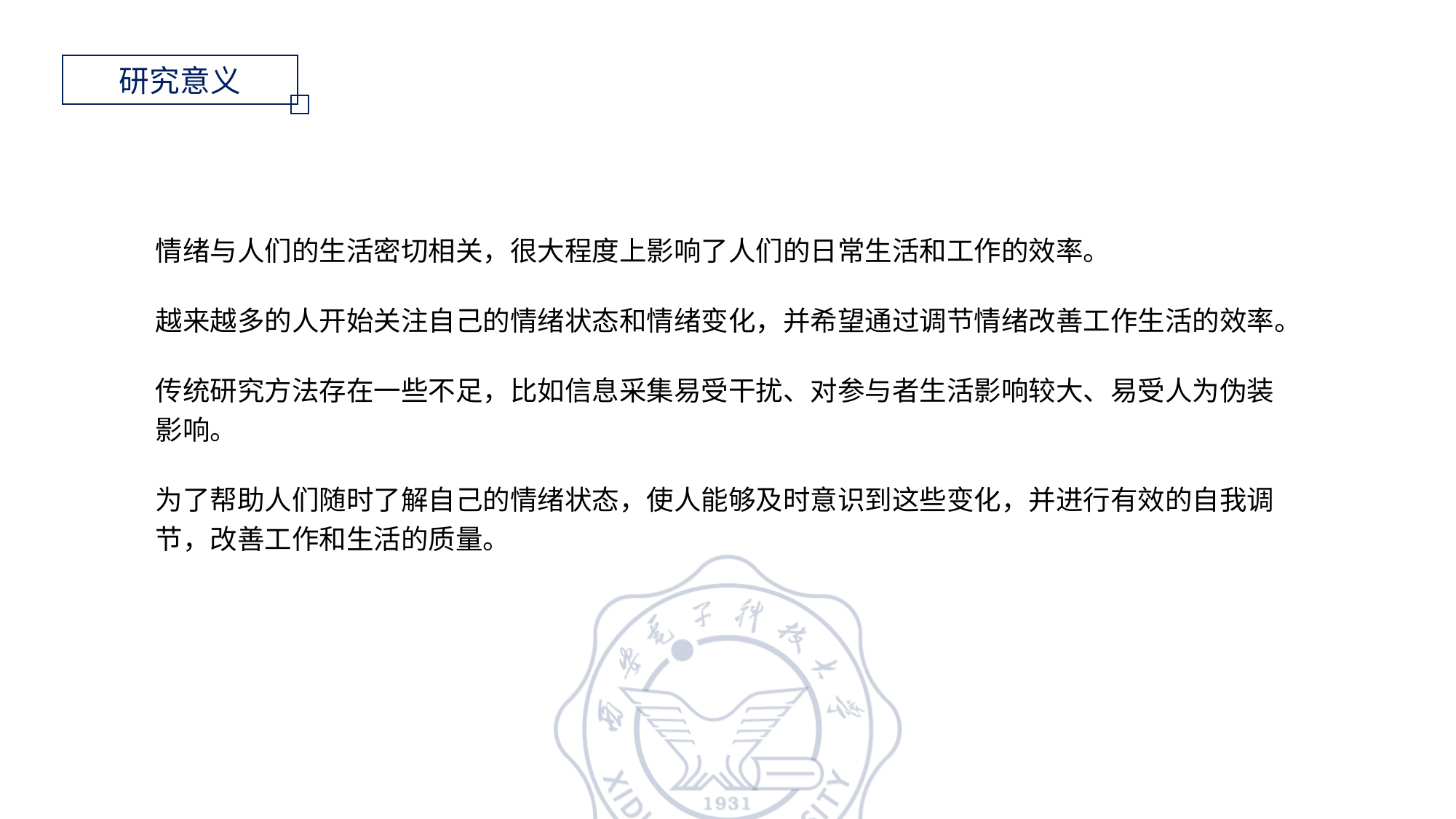

研究意义

情绪与人们的生活密切相关，很大程度上影响了人们的日常生活和工作的效率。

越来越多的人开始关注自己的情绪状态和情绪变化，并希望通过调节情绪改善工作生活的效率。

传统研究方法存在一些不足，比如信息采集易受干扰、对参与者生活影响较大、易受人为伪装影响。

为了帮助人们随时了解自己的情绪状态，使人能够及时意识到这些变化，并进行有效的自我调节，改善工作和生活的质量。